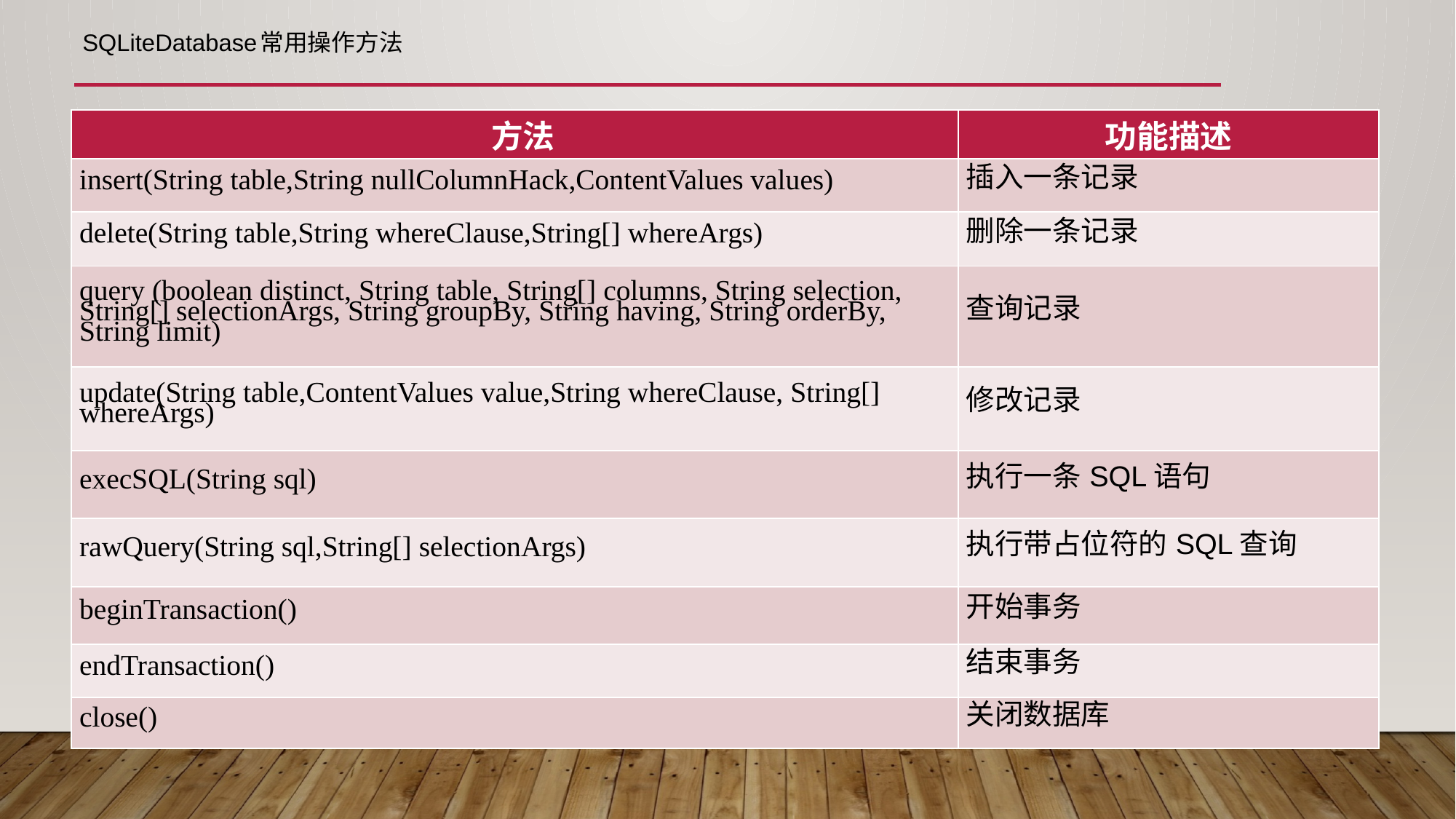

# SQLiteDatabase常用操作方法
| 方法 | 功能描述 |
| --- | --- |
| insert(String table,String nullColumnHack,ContentValues values) | 插入一条记录 |
| delete(String table,String whereClause,String[] whereArgs) | 删除一条记录 |
| query (boolean distinct, String table, String[] columns, String selection, String[] selectionArgs, String groupBy, String having, String orderBy, String limit) | 查询记录 |
| update(String table,ContentValues value,String whereClause, String[] whereArgs) | 修改记录 |
| execSQL(String sql) | 执行一条SQL语句 |
| rawQuery(String sql,String[] selectionArgs) | 执行带占位符的SQL查询 |
| beginTransaction() | 开始事务 |
| endTransaction() | 结束事务 |
| close() | 关闭数据库 |